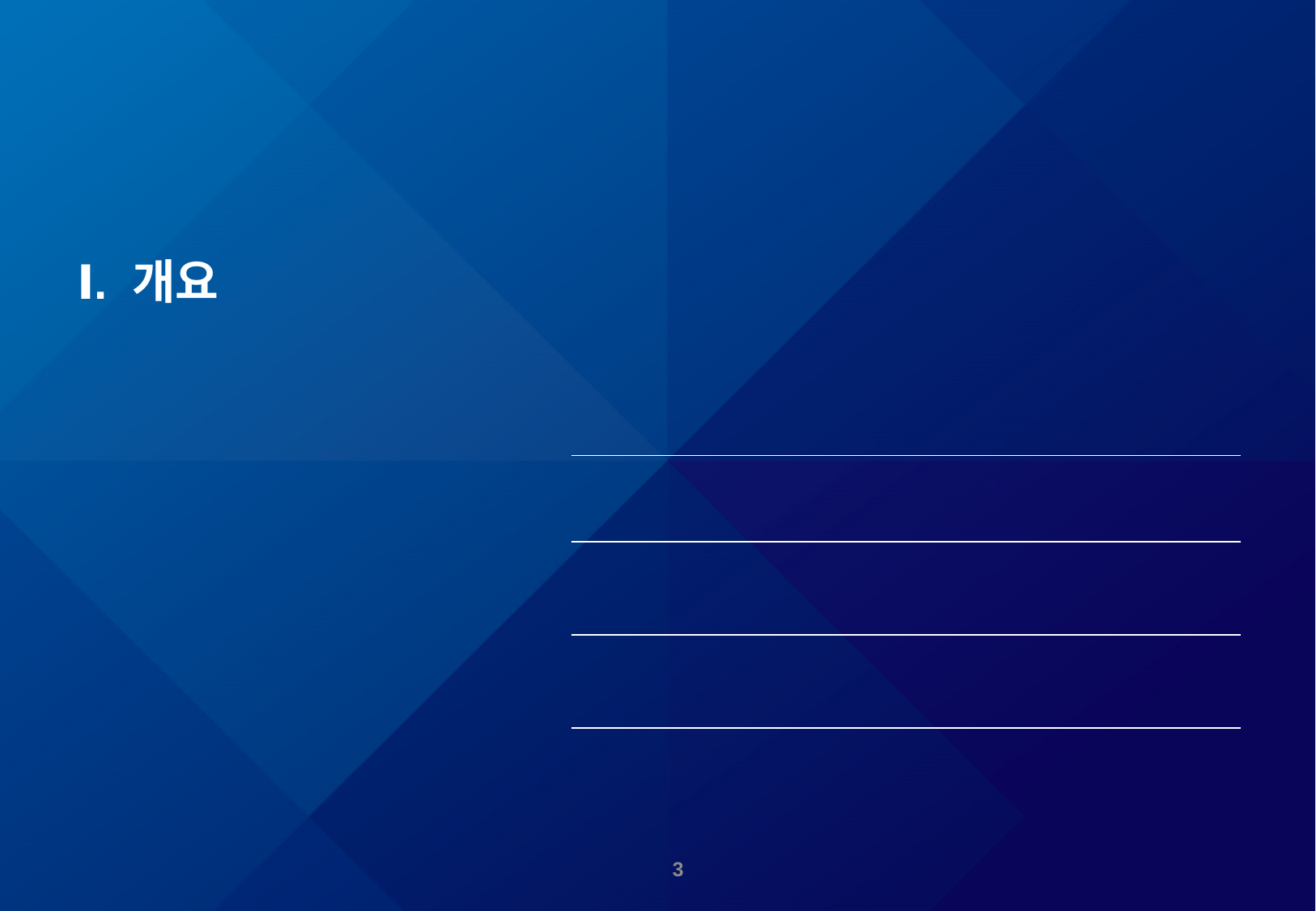

Ⅰ. 개요
| 1. 기획 배경 |
| --- |
| 2. 목표(Goal) |
| 3. 분석 소프트웨어 소개 |
3